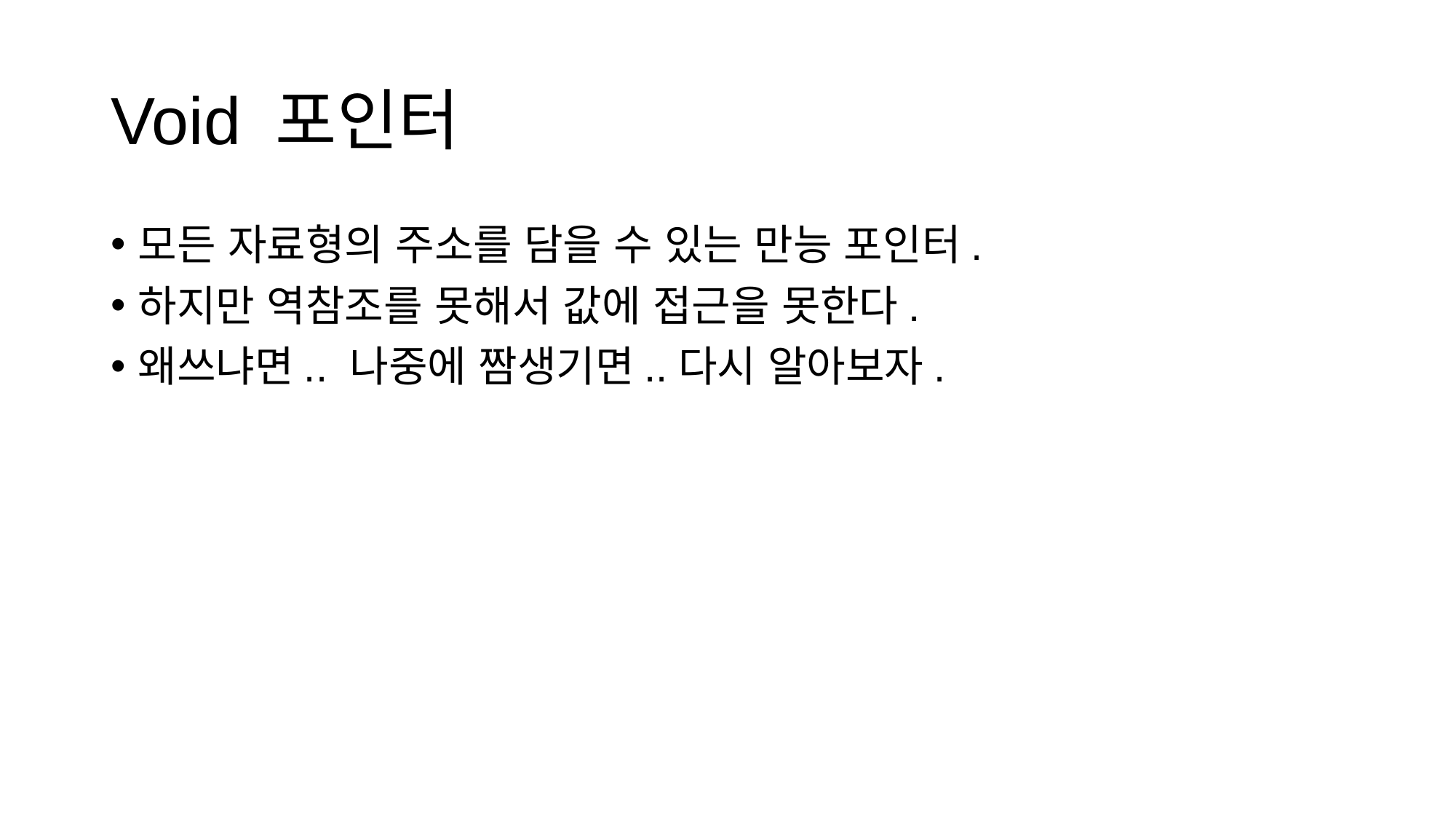

# Void 포인터
모든 자료형의 주소를 담을 수 있는 만능 포인터.
하지만 역참조를 못해서 값에 접근을 못한다.
왜쓰냐면.. 나중에 짬생기면..다시 알아보자.